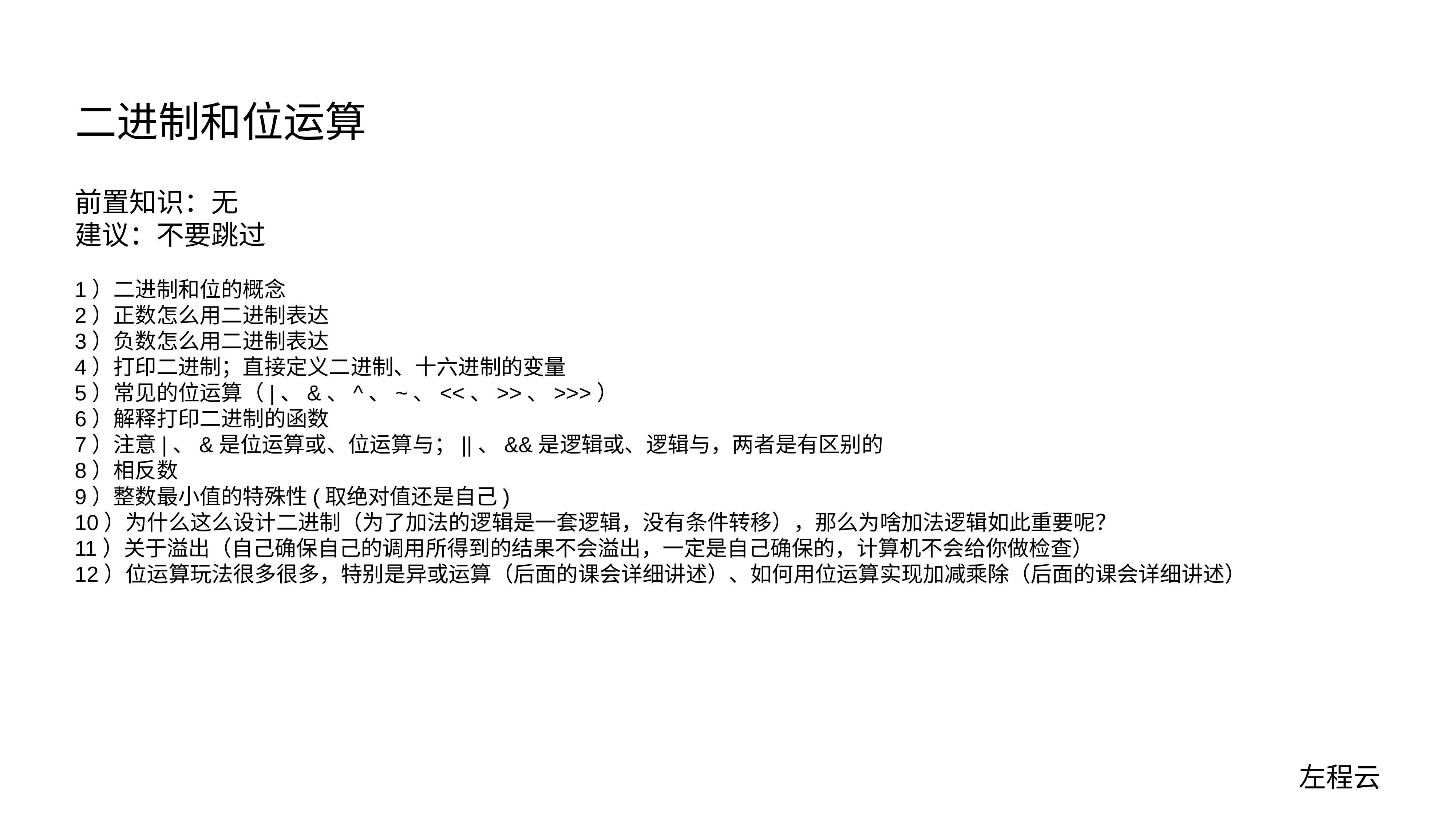

# 二进制和位运算
前置知识：无
建议：不要跳过
1）二进制和位的概念
2）正数怎么用二进制表达
3）负数怎么用二进制表达
4）打印二进制；直接定义二进制、十六进制的变量
5）常见的位运算（|、&、^、~、<<、>>、>>>）
6）解释打印二进制的函数
7）注意|、&是位运算或、位运算与；||、&&是逻辑或、逻辑与，两者是有区别的
8）相反数
9）整数最小值的特殊性(取绝对值还是自己)
10）为什么这么设计二进制（为了加法的逻辑是一套逻辑，没有条件转移），那么为啥加法逻辑如此重要呢？
11）关于溢出（自己确保自己的调用所得到的结果不会溢出，一定是自己确保的，计算机不会给你做检查）
12）位运算玩法很多很多，特别是异或运算（后面的课会详细讲述）、如何用位运算实现加减乘除（后面的课会详细讲述）
左程云